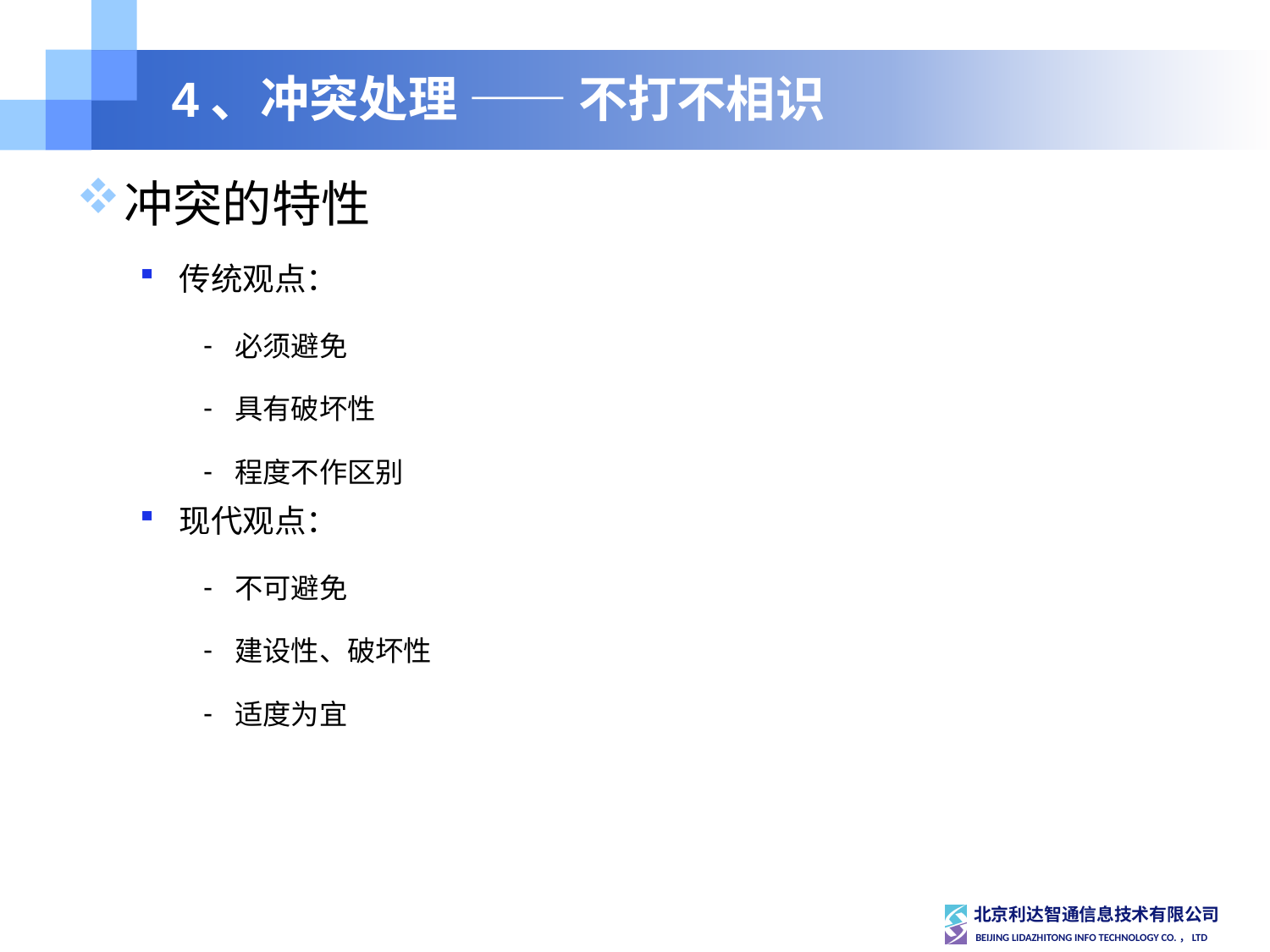

# 4、冲突处理 —— 不打不相识
冲突的特性
传统观点：
必须避免
具有破坏性
程度不作区别
现代观点：
不可避免
建设性、破坏性
适度为宜